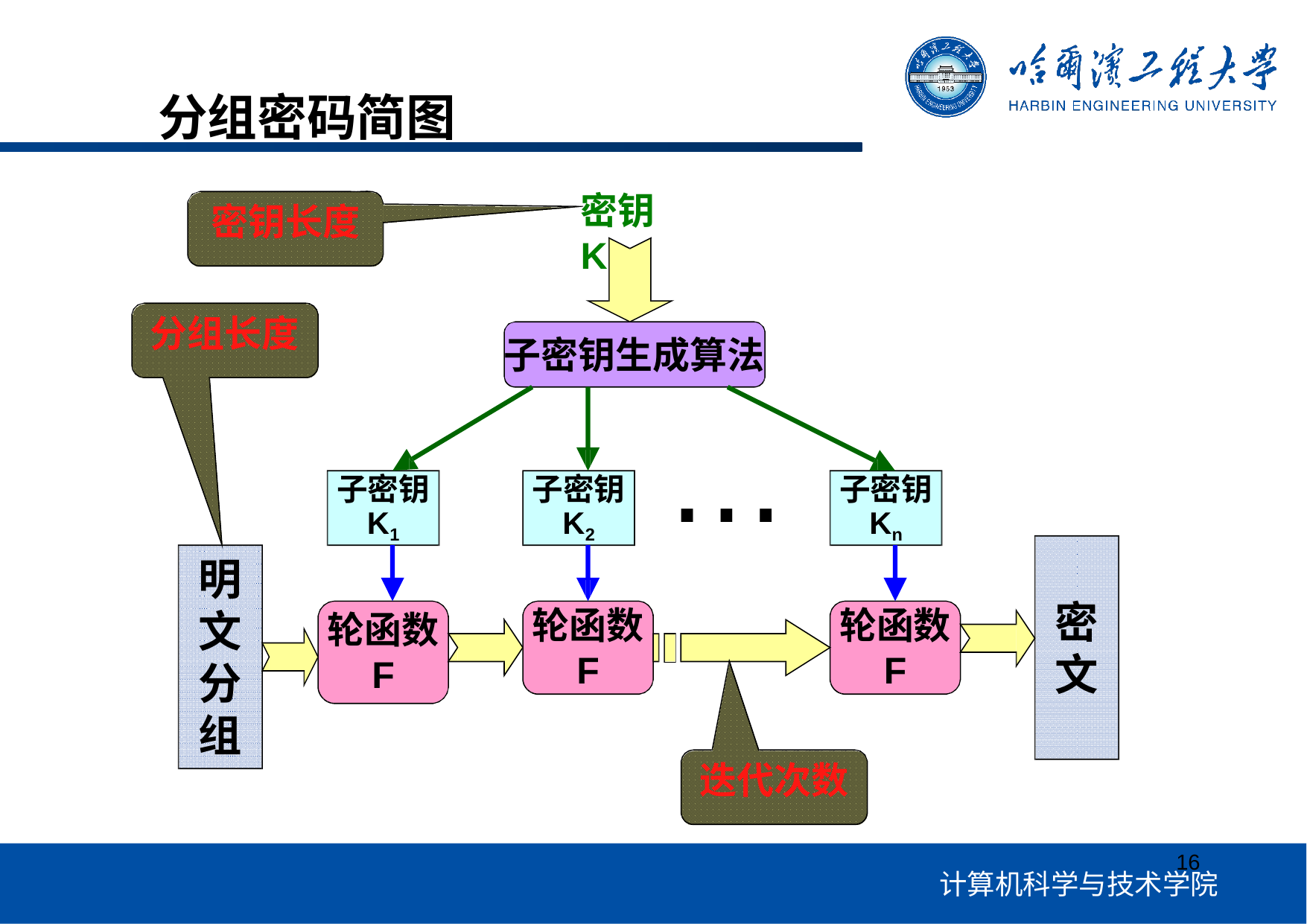

# 分组密码简图
密钥K

密钥长度

分组长度

子密钥生成算法

…
子密钥
K1
子密钥
K2
子密钥
Kn

明 文 分 组
密 文

轮函数
F
轮函数
F

轮函数
F

迭代次数
16